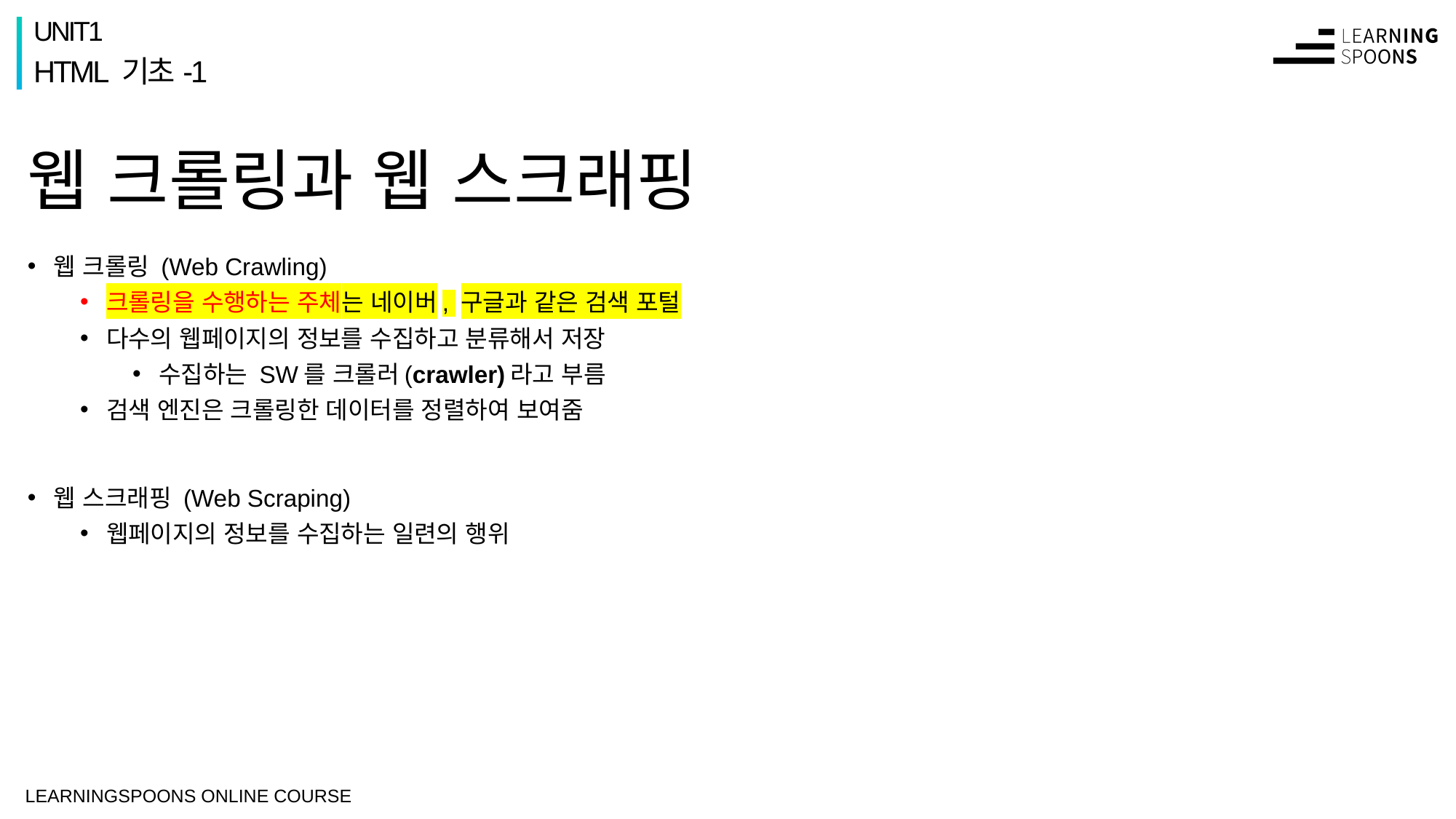

UNIT1
HTML 기초-1
# 웹 크롤링과 웹 스크래핑
웹 크롤링 (Web Crawling)
크롤링을 수행하는 주체는 네이버, 구글과 같은 검색 포털
다수의 웹페이지의 정보를 수집하고 분류해서 저장
수집하는 SW를 크롤러(crawler)라고 부름
검색 엔진은 크롤링한 데이터를 정렬하여 보여줌

웹 스크래핑 (Web Scraping)
웹페이지의 정보를 수집하는 일련의 행위